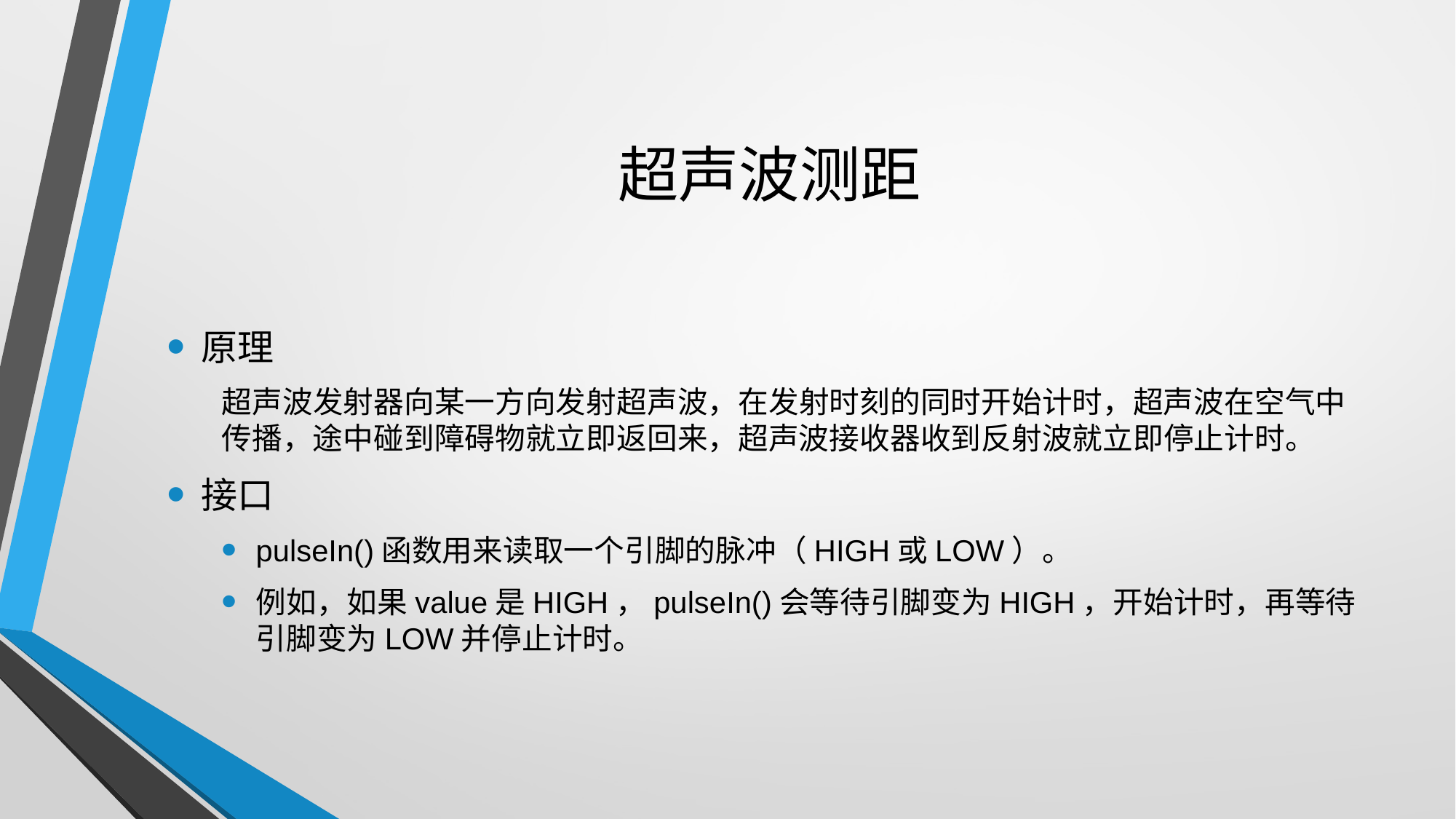

# 超声波测距
原理
超声波发射器向某一方向发射超声波，在发射时刻的同时开始计时，超声波在空气中传播，途中碰到障碍物就立即返回来，超声波接收器收到反射波就立即停止计时。
接口
pulseIn()函数用来读取一个引脚的脉冲（HIGH或LOW）。
例如，如果value是HIGH，pulseIn()会等待引脚变为HIGH，开始计时，再等待引脚变为LOW并停止计时。